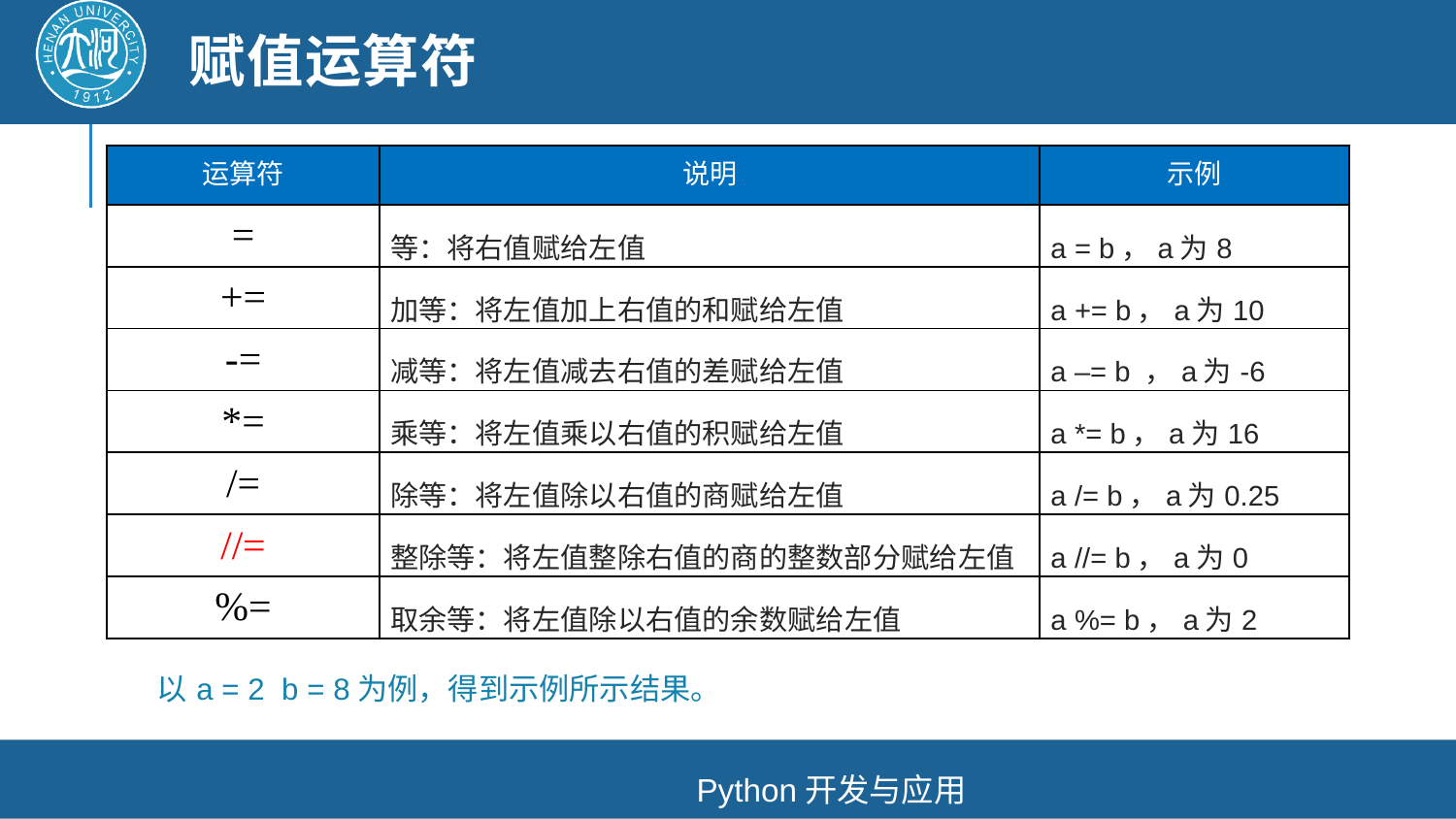

# 赋值运算符
| 运算符 | 说明 | 示例 |
| --- | --- | --- |
| = | 等：将右值赋给左值 | a = b，a为8 |
| += | 加等：将左值加上右值的和赋给左值 | a += b，a为10 |
| -= | 减等：将左值减去右值的差赋给左值 | a –= b ，a为-6 |
| \*= | 乘等：将左值乘以右值的积赋给左值 | a \*= b，a为16 |
| /= | 除等：将左值除以右值的商赋给左值 | a /= b，a为0.25 |
| //= | 整除等：将左值整除右值的商的整数部分赋给左值 | a //= b，a为0 |
| %= | 取余等：将左值除以右值的余数赋给左值 | a %= b，a为2 |
以a = 2  b = 8为例，得到示例所示结果。

Python开发与应用
63